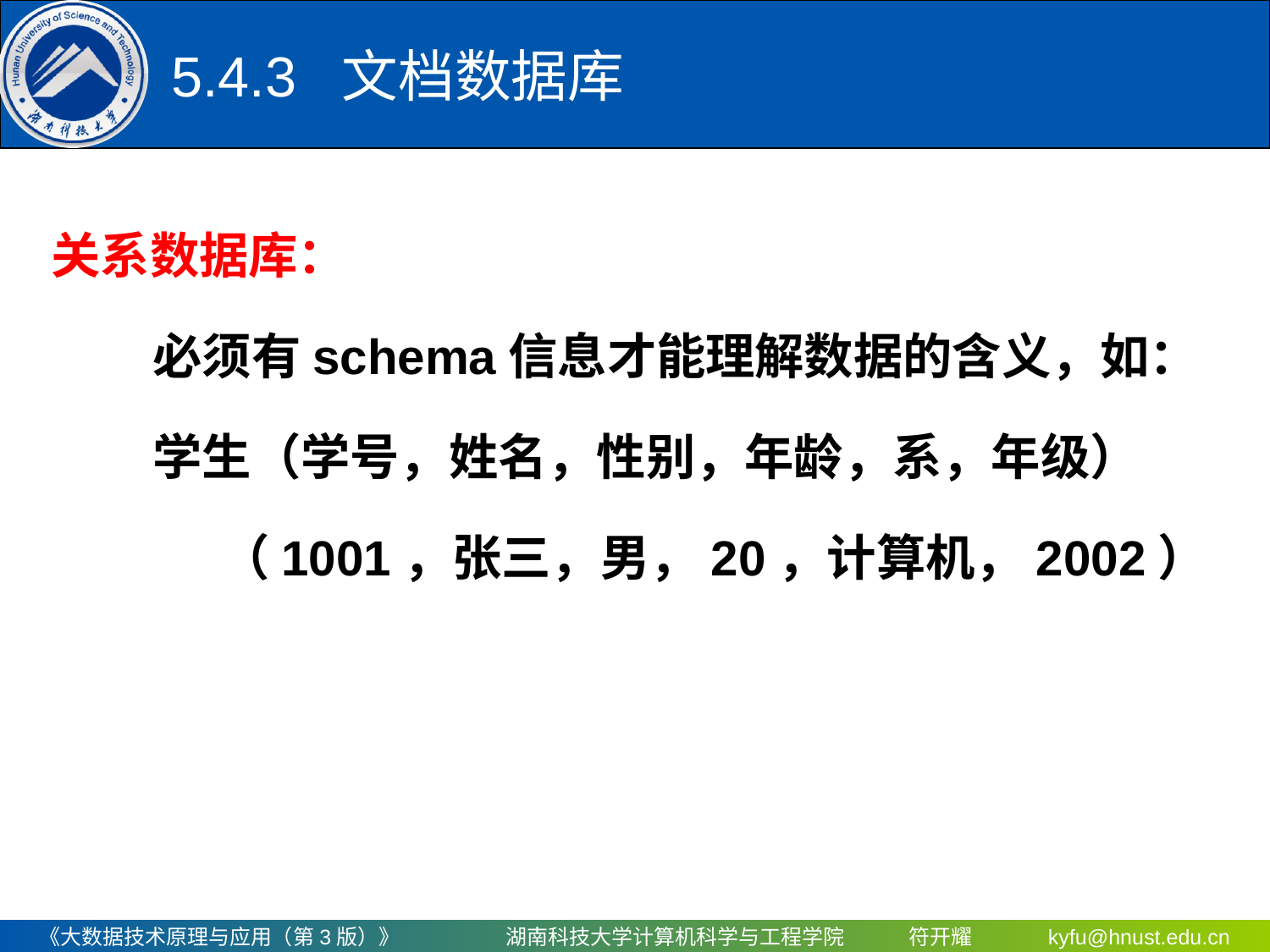

5.4.3  文档数据库
关系数据库：
        必须有schema信息才能理解数据的含义，如：
        学生（学号，姓名，性别，年龄，系，年级）
              （1001，张三，男，20，计算机，2002）